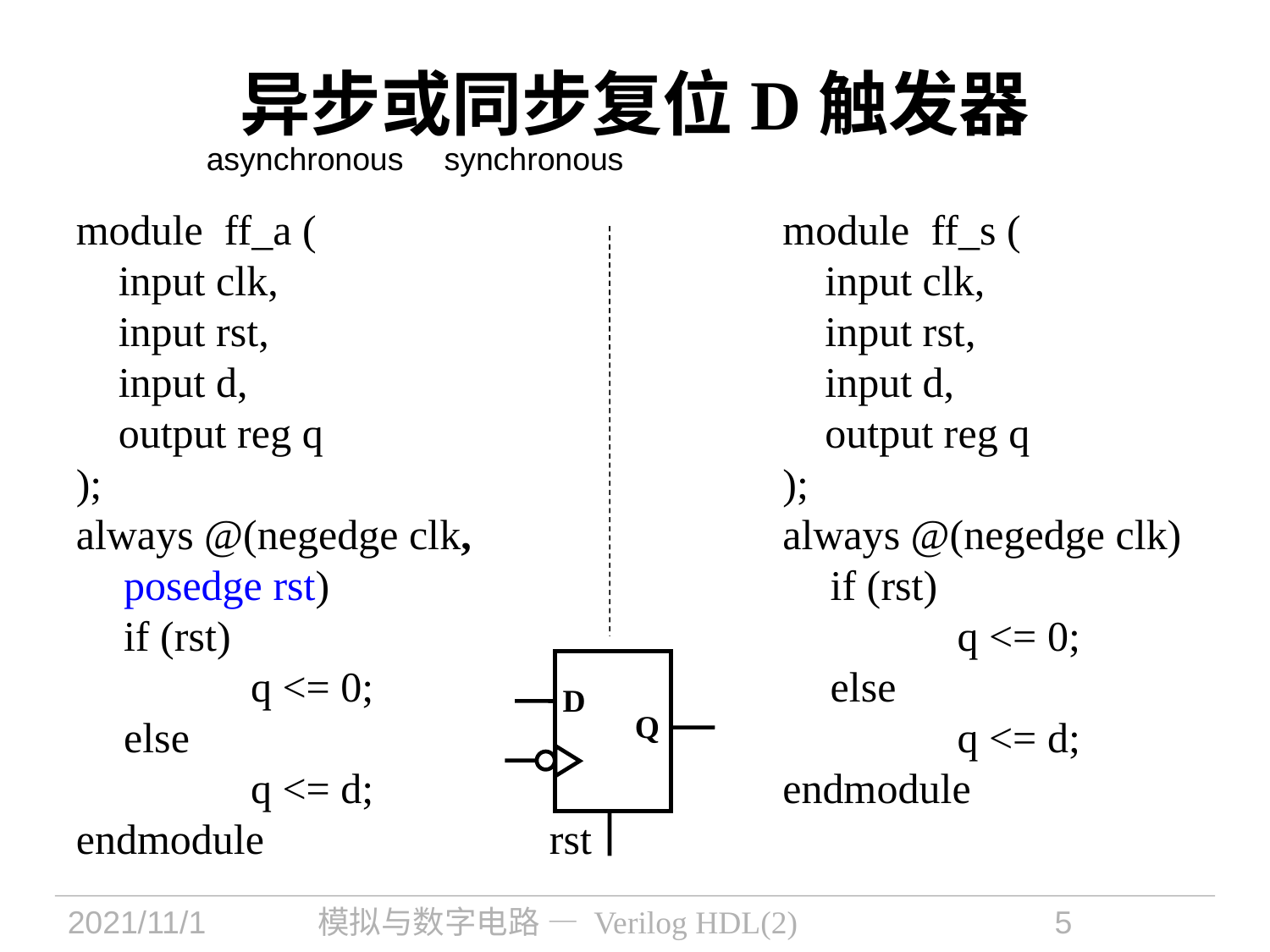

异步或同步复位D触发器
asynchronous
synchronous
module  ff_a (
    input clk,
    input rst,
    input d,
    output reg q
);
always @(negedge clk,  posedge rst)
	if (rst)
		q <= 0;
	else
		q <= d;
endmodule
module  ff_s (
    input clk,
    input rst,
    input d,
    output reg q
);
always @(negedge clk)
	if (rst)
		q <= 0;
	else
		q <= d;
endmodule

D
Q

rst

2021/11/1
模拟与数字电路 — Verilog HDL(2)
5